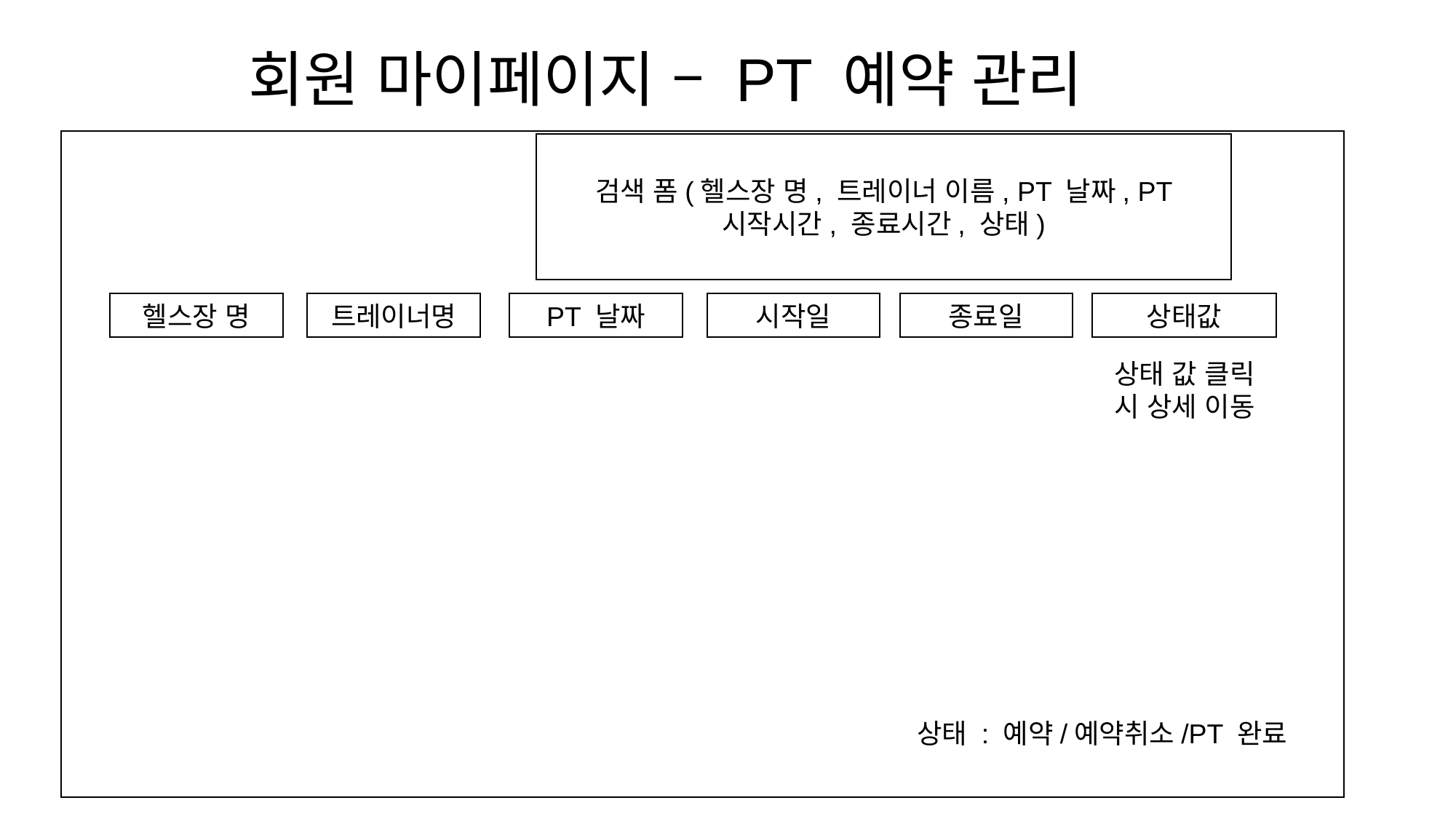

회원 마이페이지 – PT 예약 관리

검색 폼(헬스장 명, 트레이너 이름, PT 날짜, PT 시작시간, 종료시간, 상태)
헬스장 명
트레이너명
PT 날짜
시작일
종료일
상태값
상태 값 클릭 시 상세 이동
상태 : 예약/예약취소/PT 완료